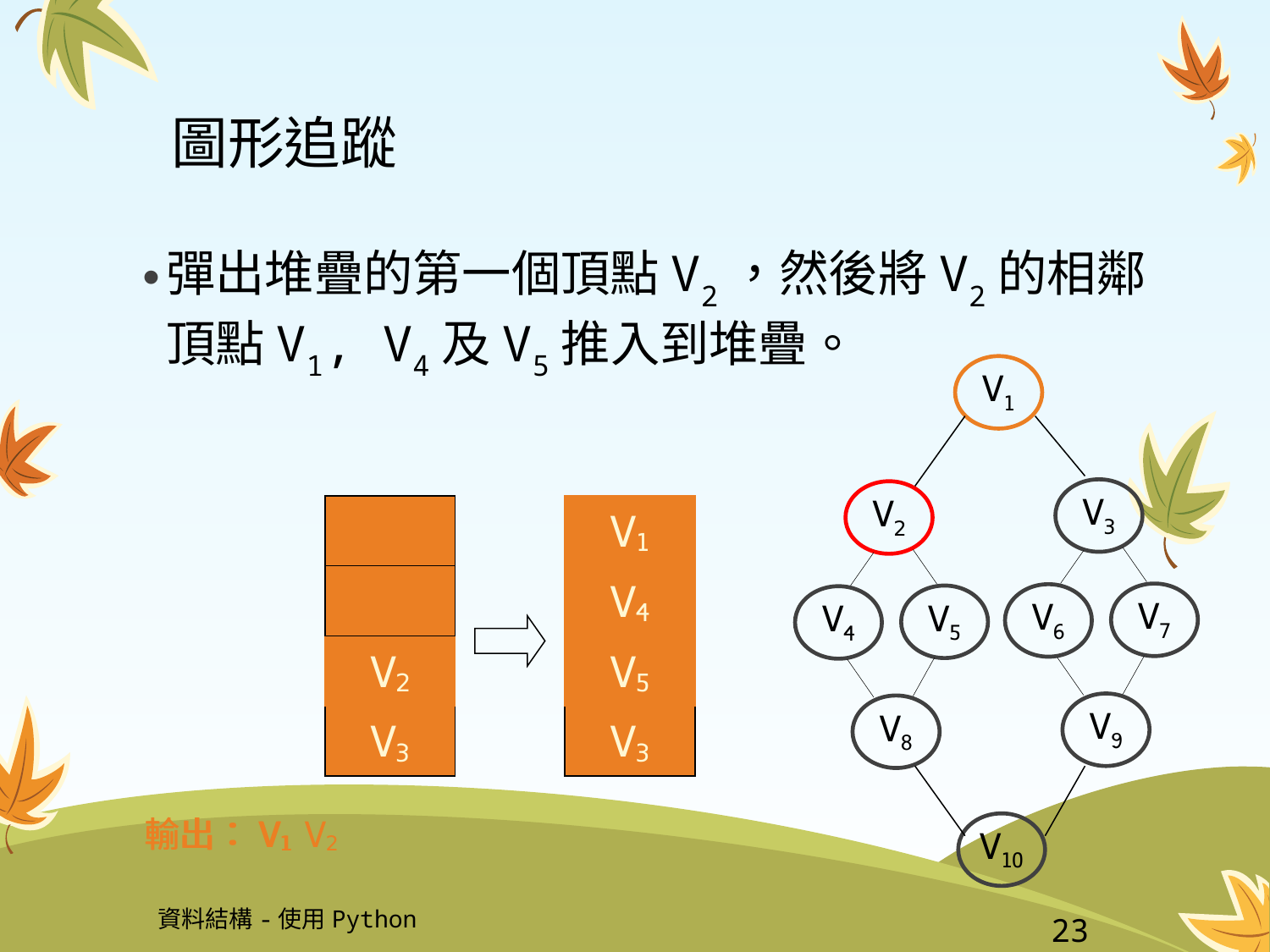

# 圖形追蹤
彈出堆疊的第一個頂點V2，然後將V2的相鄰頂點V1, V4及V5推入到堆疊。
V1

V3
V2
V1

V4
V7
V6
V5
V4

V2
V5

V9
V8
V3
V3

輸出：V1  V2
輸出：V1
V10
資料結構-使用Python
23